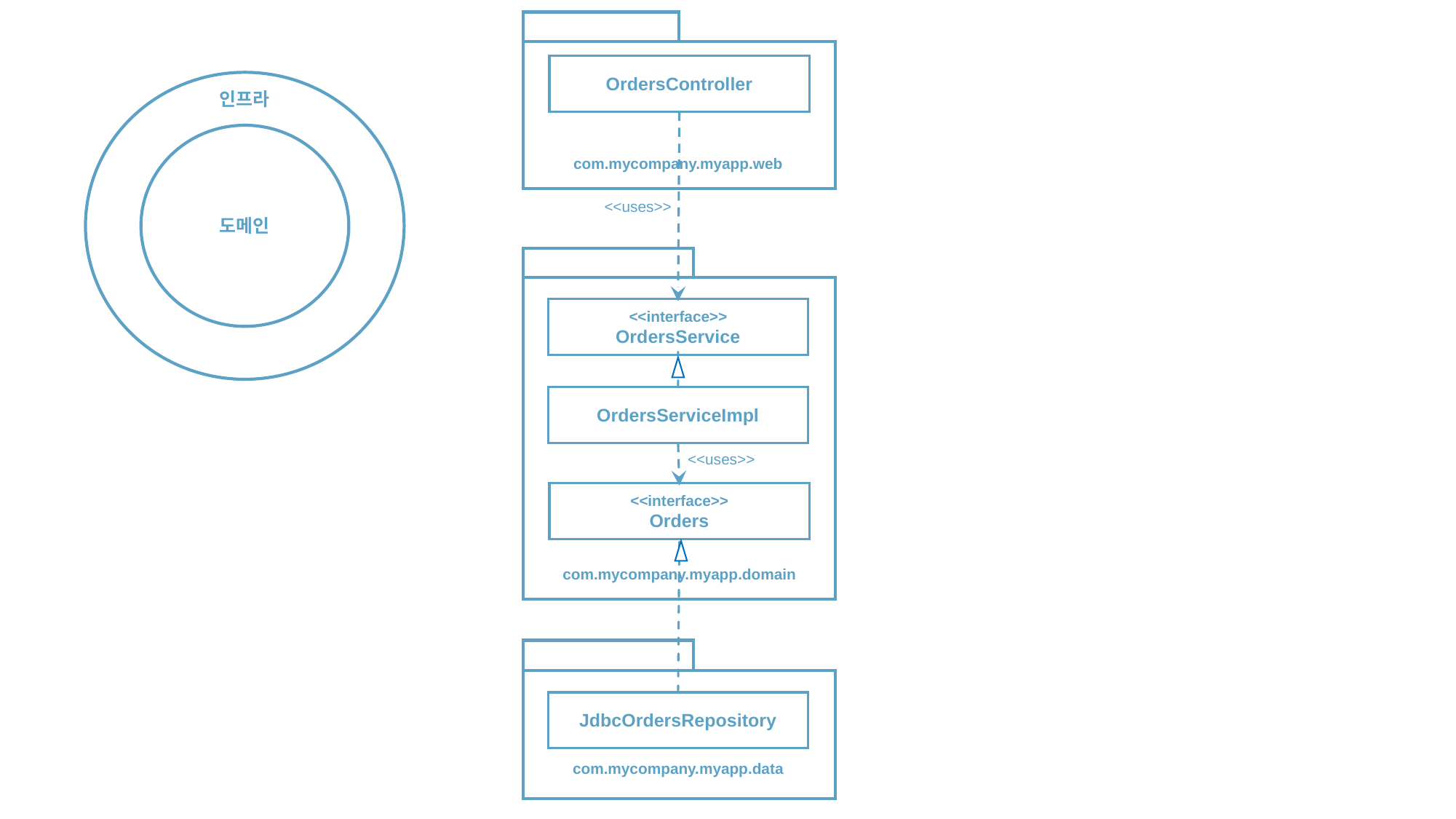

OrdersController

인프라

도메인
com.mycompany.myapp.web
<<uses>>

<<interface>>
OrdersService

OrdersServiceImpl
<<uses>>

<<interface>>
Orders

com.mycompany.myapp.domain

JdbcOrdersRepository
com.mycompany.myapp.data